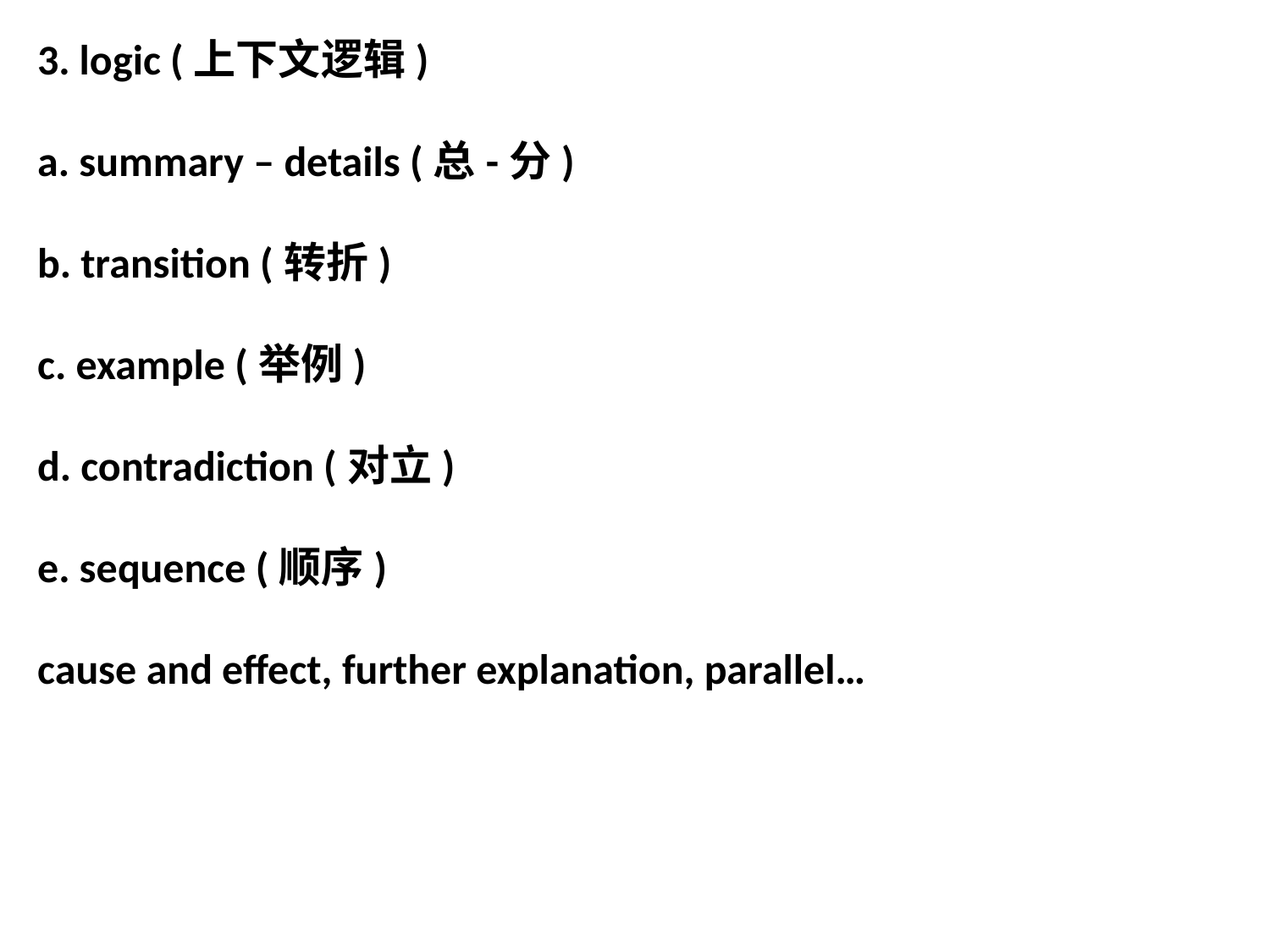

3. logic (上下文逻辑)

a. summary – details (总-分)

b. transition (转折)

c. example (举例)

d. contradiction (对立)

e. sequence (顺序)

cause and effect, further explanation, parallel…